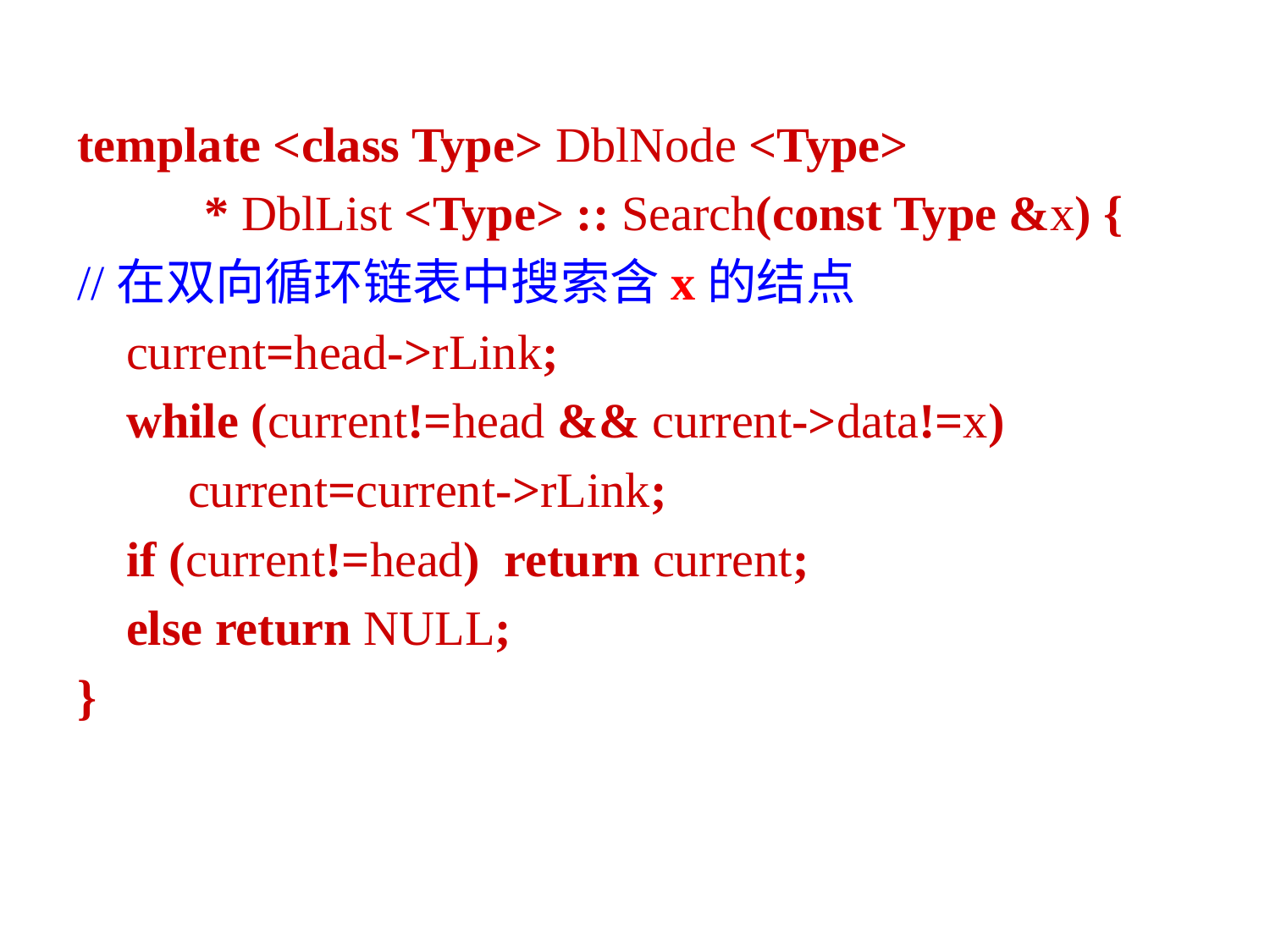

template <class Type> DblNode <Type>
	* DblList <Type> :: Search(const Type &x) {
//在双向循环链表中搜索含x的结点
    current=head->rLink;
    while (current!=head && current->data!=x)
         current=current->rLink;
    if (current!=head)  return current;
    else return NULL;
}
185